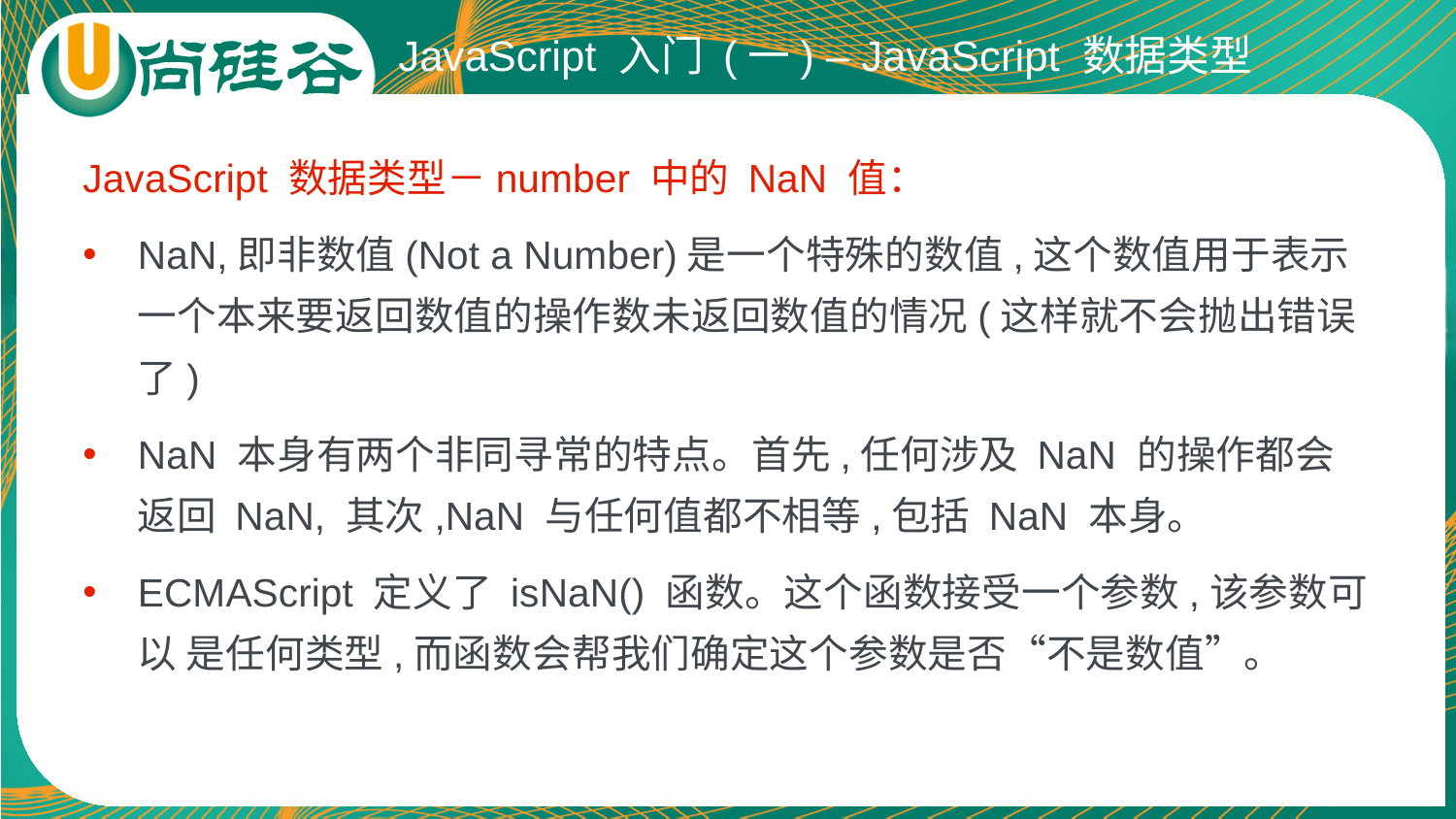

# JavaScript 入门 (一) – JavaScript 数据类型
JavaScript 数据类型－number 中的 NaN 值：
NaN,即非数值(Not a Number)是一个特殊的数值,这个数值用于表示一个本来要返回数值的操作数未返回数值的情况(这样就不会抛出错误了)
NaN 本身有两个非同寻常的特点。首先,任何涉及 NaN 的操作都会返回 NaN, 其次,NaN 与任何值都不相等,包括 NaN 本身。
ECMAScript 定义了 isNaN() 函数。这个函数接受一个参数,该参数可以 是任何类型,而函数会帮我们确定这个参数是否“不是数值”。